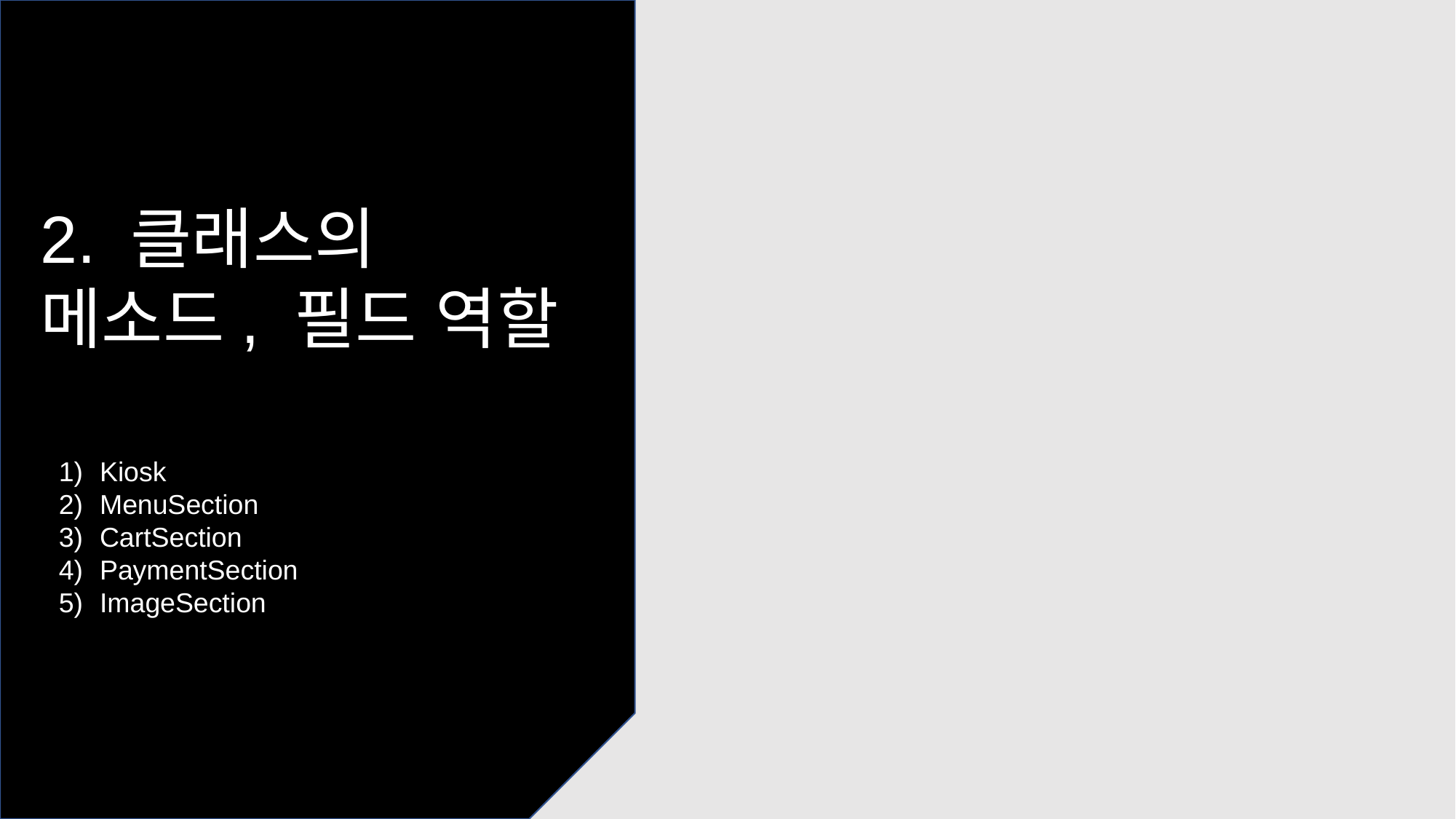

2. 클래스의
메소드, 필드 역할
Kiosk
MenuSection
CartSection
PaymentSection
ImageSection